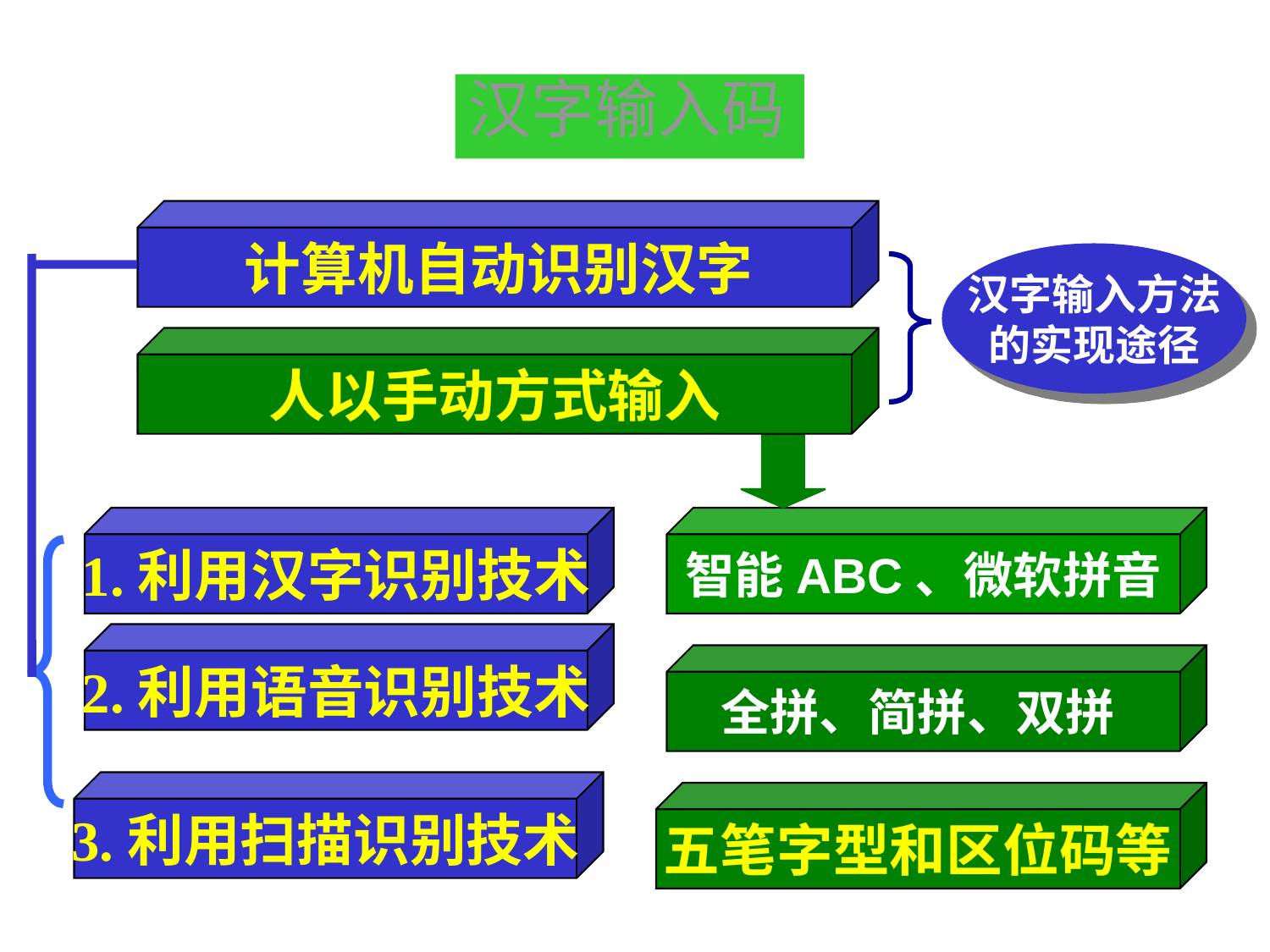

汉字输入码
 计算机自动识别汉字
汉字输入方法
的实现途径

人以手动方式输入

1.利用汉字识别技术
智能ABC、微软拼音

2.利用语音识别技术
全拼、简拼、双拼
3.利用扫描识别技术
五笔字型和区位码等